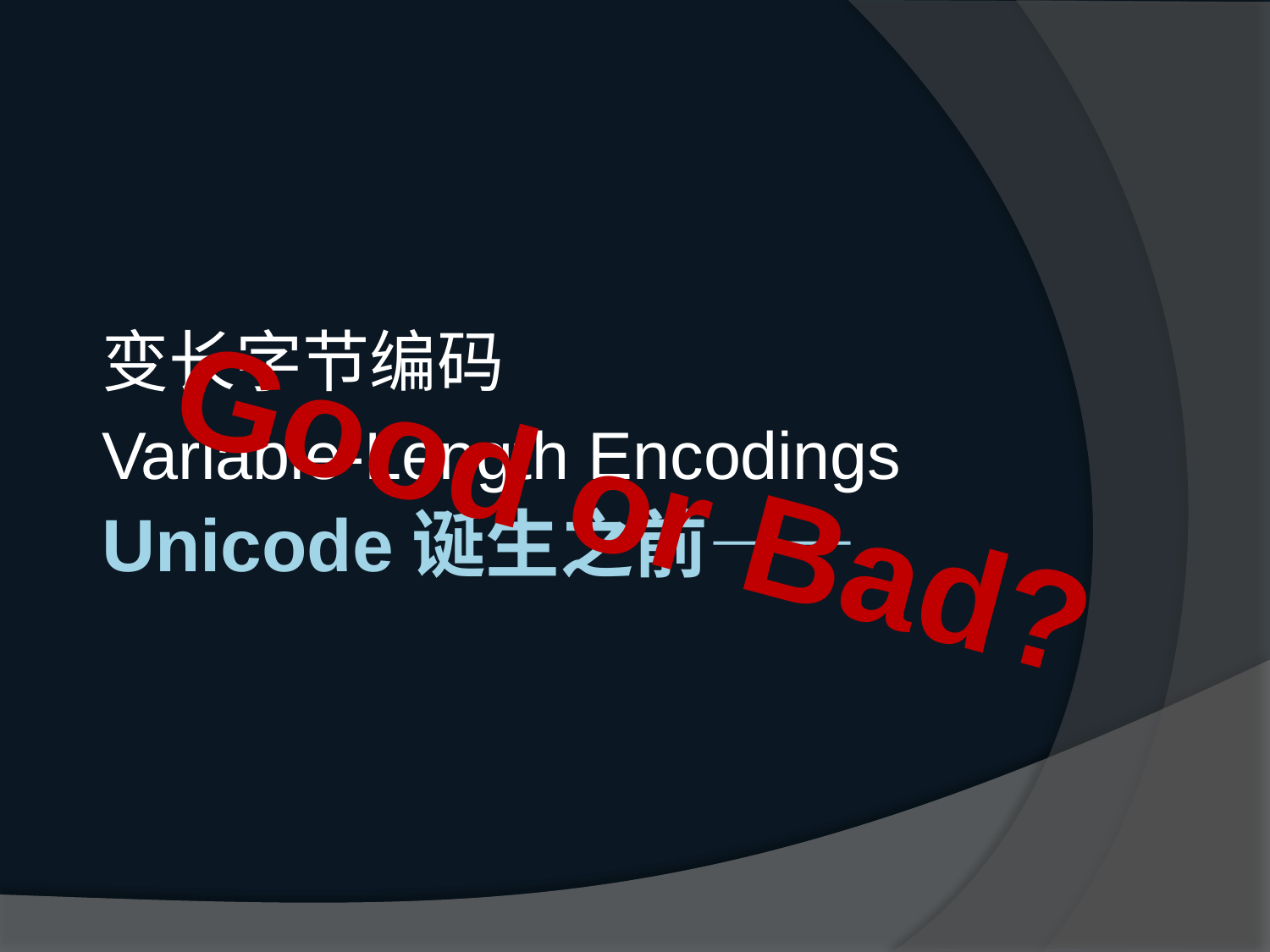

变长字节编码
Variable-Length Encodings
Good or Bad?
# Unicode诞生之前——